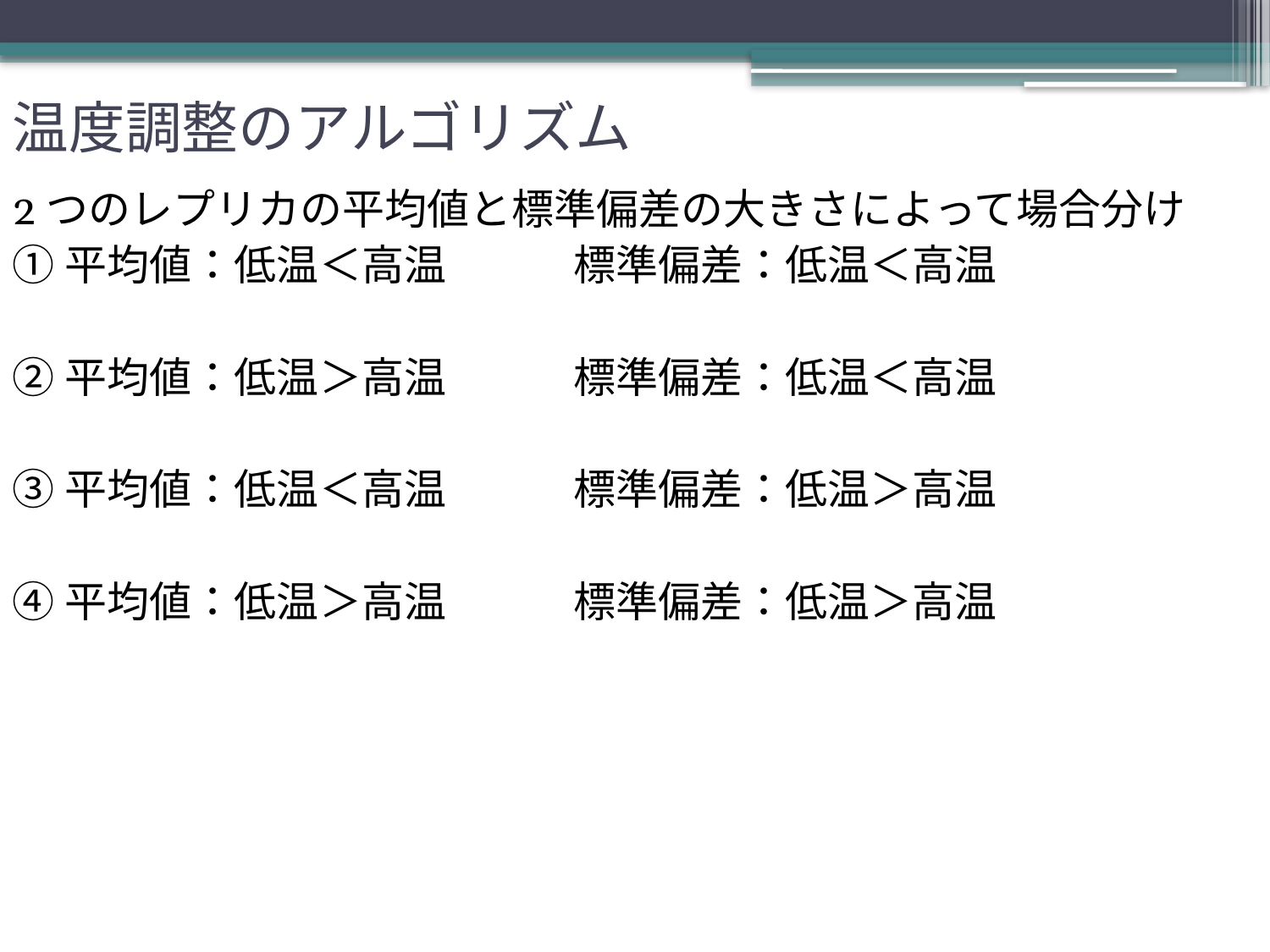

# 温度調整のアルゴリズム
2つのレプリカの平均値と標準偏差の大きさによって場合分け
①平均値：低温＜高温　　　標準偏差：低温＜高温

②平均値：低温＞高温　　　標準偏差：低温＜高温

③平均値：低温＜高温　　　標準偏差：低温＞高温

④平均値：低温＞高温　　　標準偏差：低温＞高温